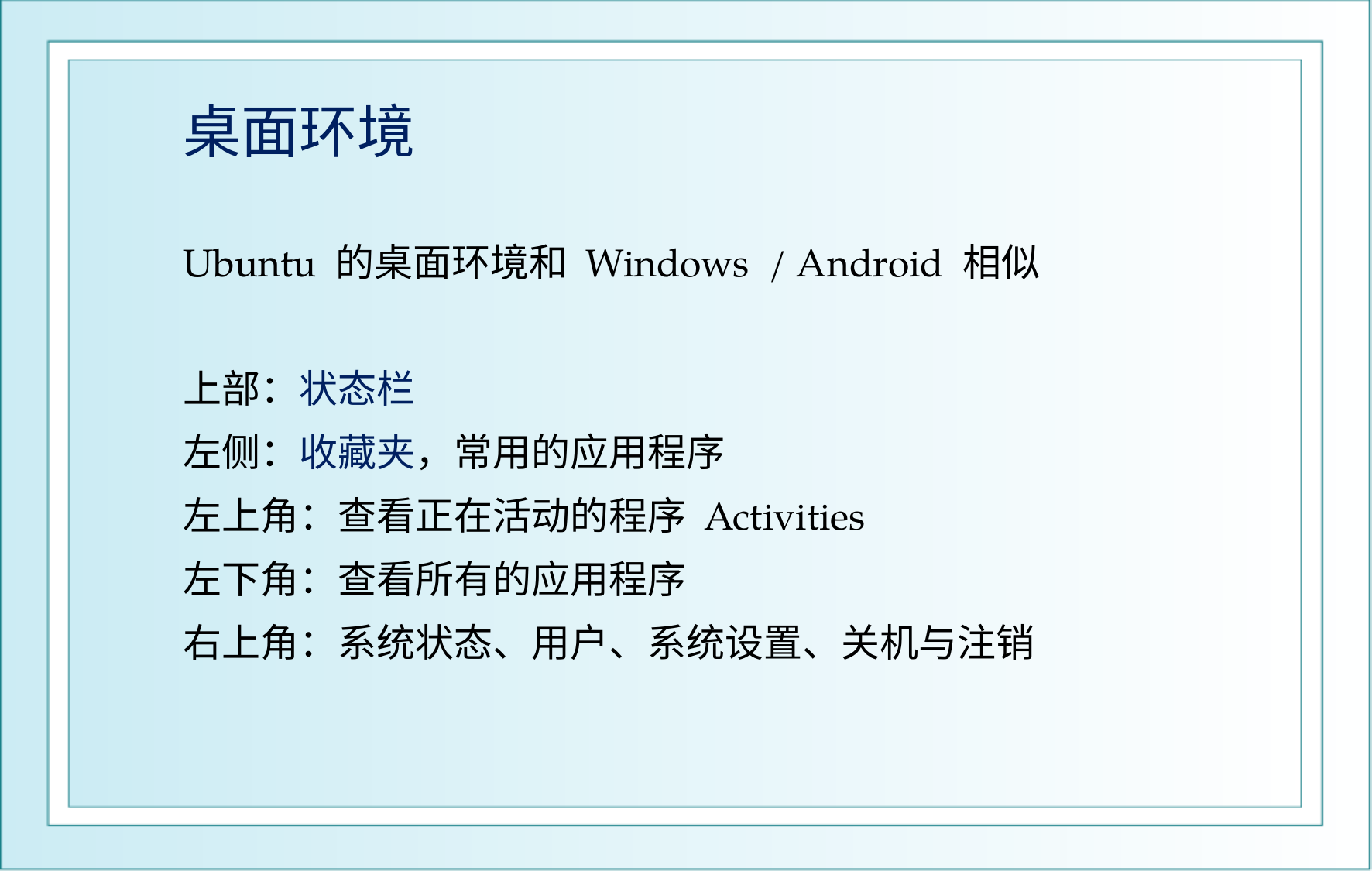

# 桌面环境
Ubuntu 的桌面环境和 Windows  / Android 相似

上部：状态栏
左侧：收藏夹，常用的应用程序
左上角：查看正在活动的程序 Activities
左下角：查看所有的应用程序
右上角：系统状态、用户、系统设置、关机与注销